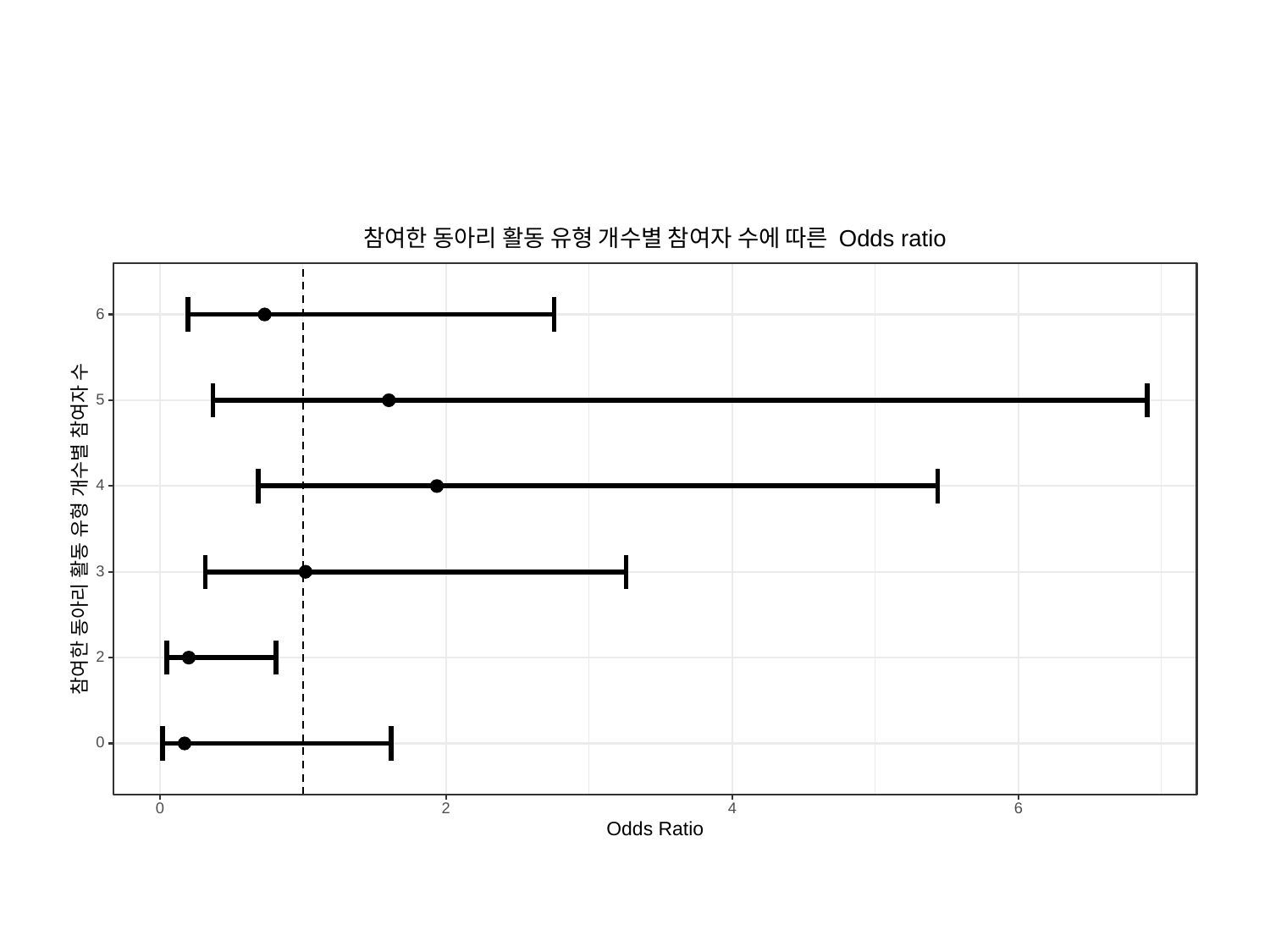

참여한 동아리 활동 유형 개수별 참여자 수에 따른 Odds ratio

6

5

4

참여한 동아리 활동 유형 개수별 참여자 수

3

2

0

0
6
2
4
Odds Ratio